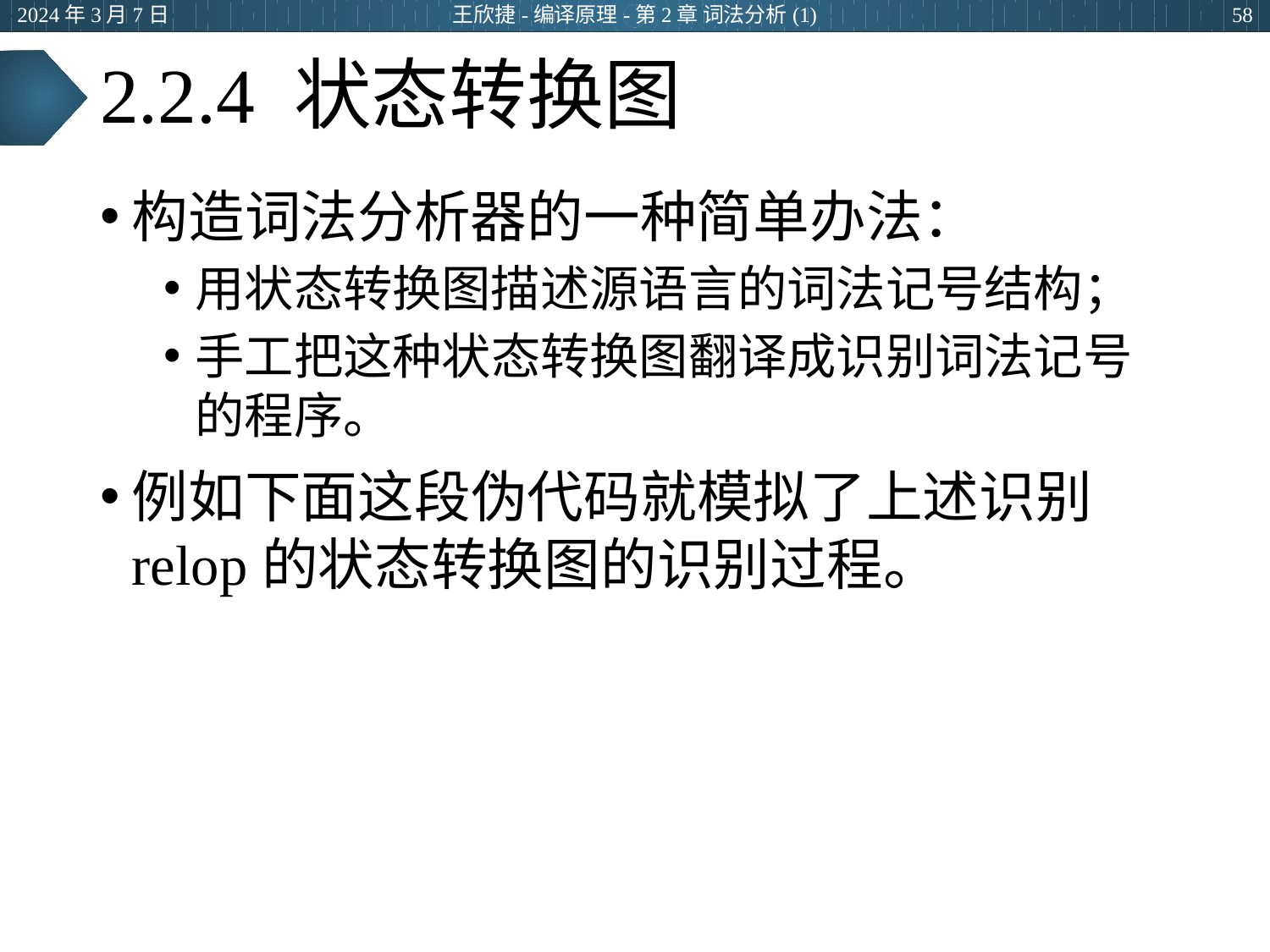

2024年3月7日
王欣捷-编译原理-第2章 词法分析(1)
58
# 2.2.4 状态转换图
构造词法分析器的一种简单办法：
用状态转换图描述源语言的词法记号结构；
手工把这种状态转换图翻译成识别词法记号的程序。
例如下面这段伪代码就模拟了上述识别relop的状态转换图的识别过程。